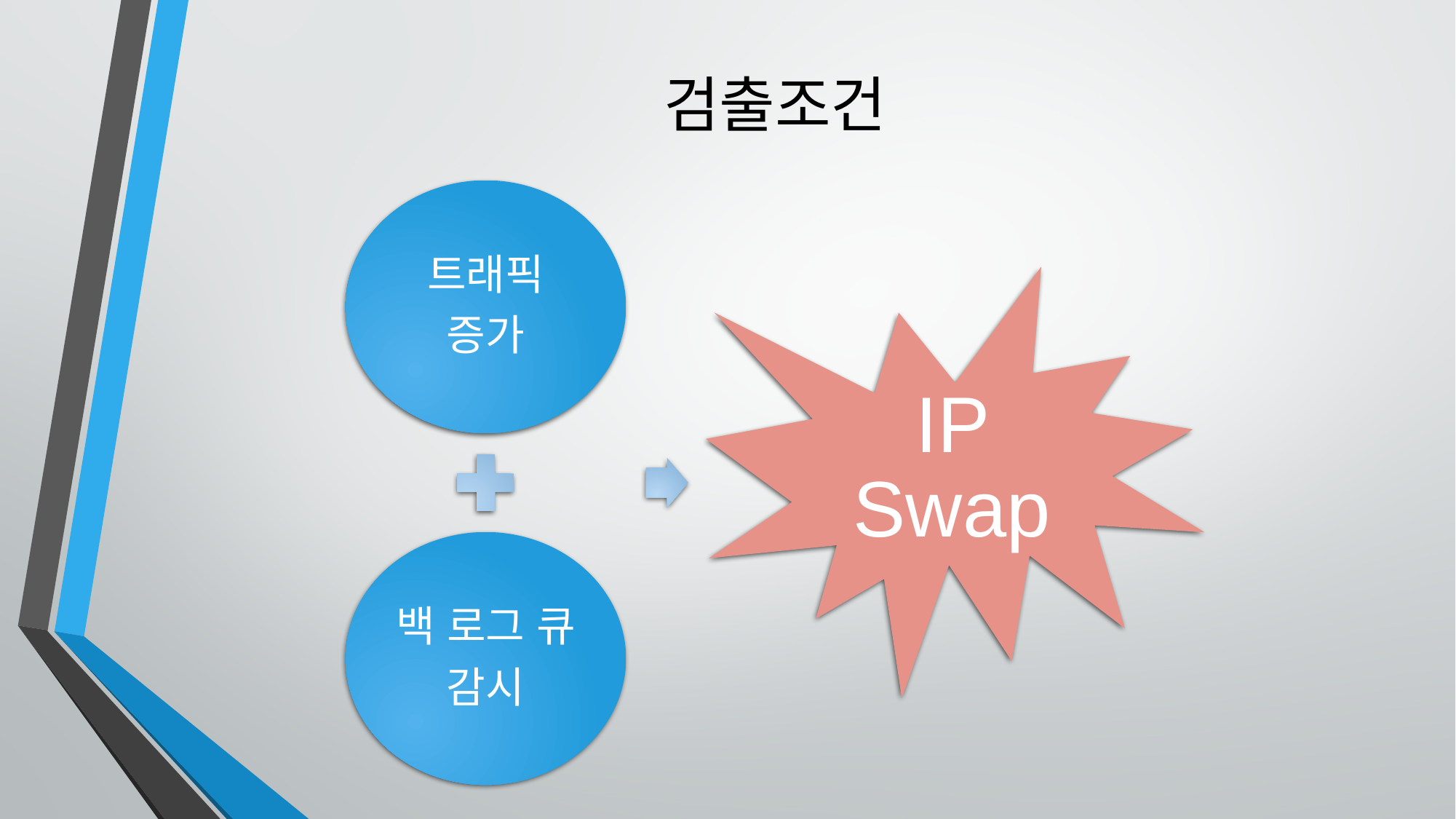

# 검출조건
트래픽
증가

백 로그 큐
감시

IP Swap